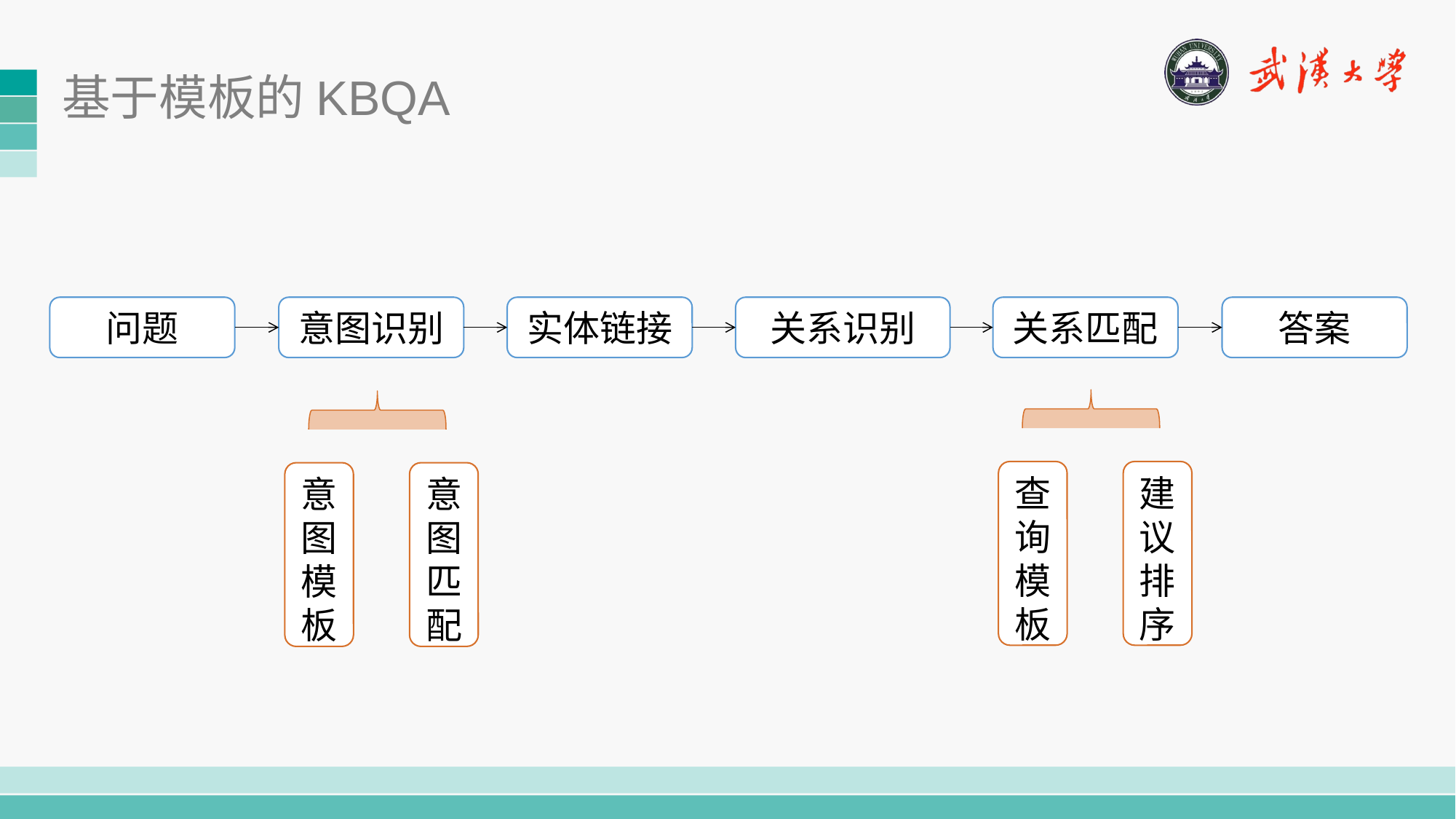

# 基于模板的KBQA

问题
意图识别
实体链接
关系识别
关系匹配
答案

查询模板
建议排序
意图模板
意图匹配
3